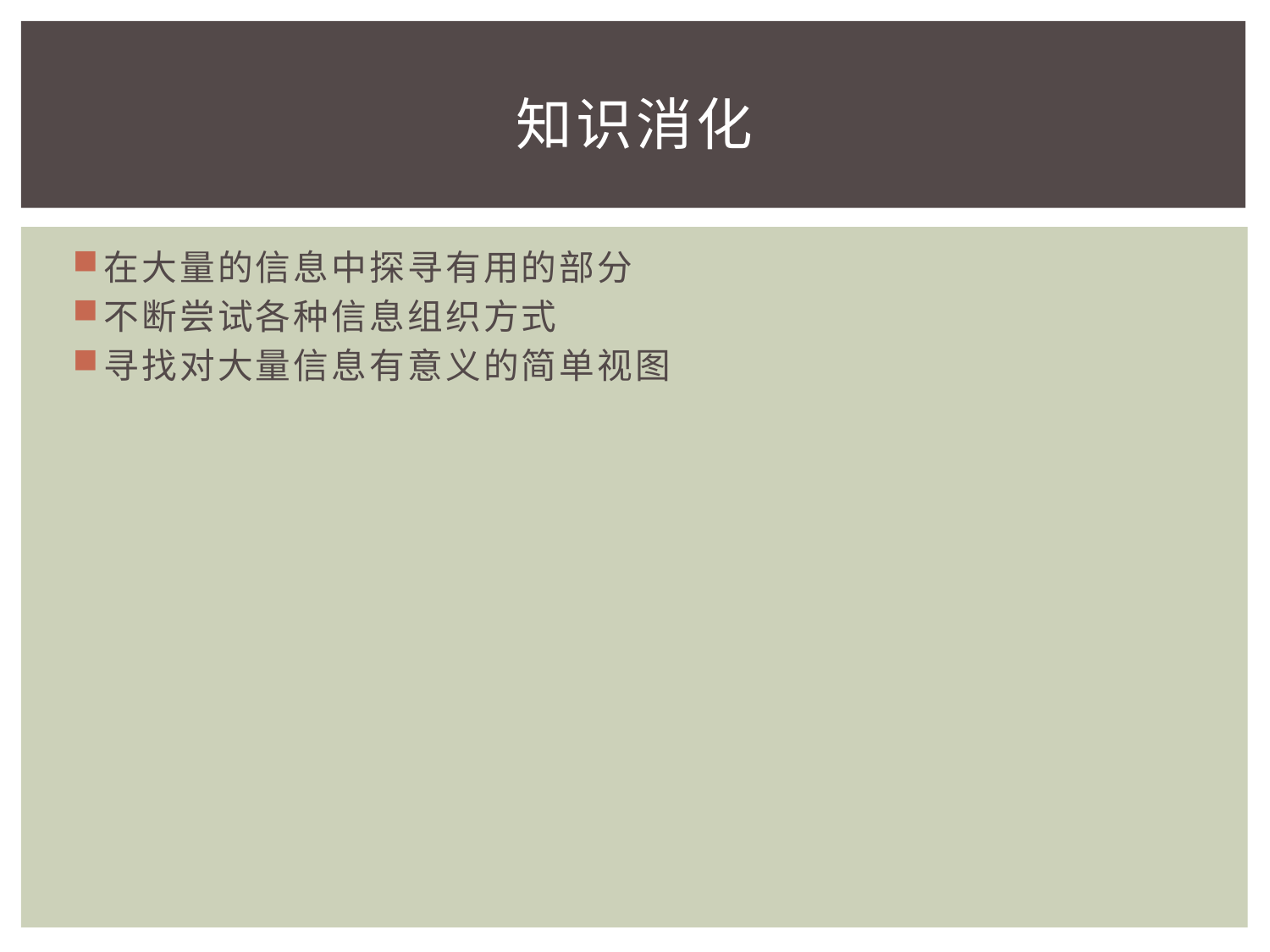

# 知识消化
在大量的信息中探寻有用的部分
不断尝试各种信息组织方式
寻找对大量信息有意义的简单视图